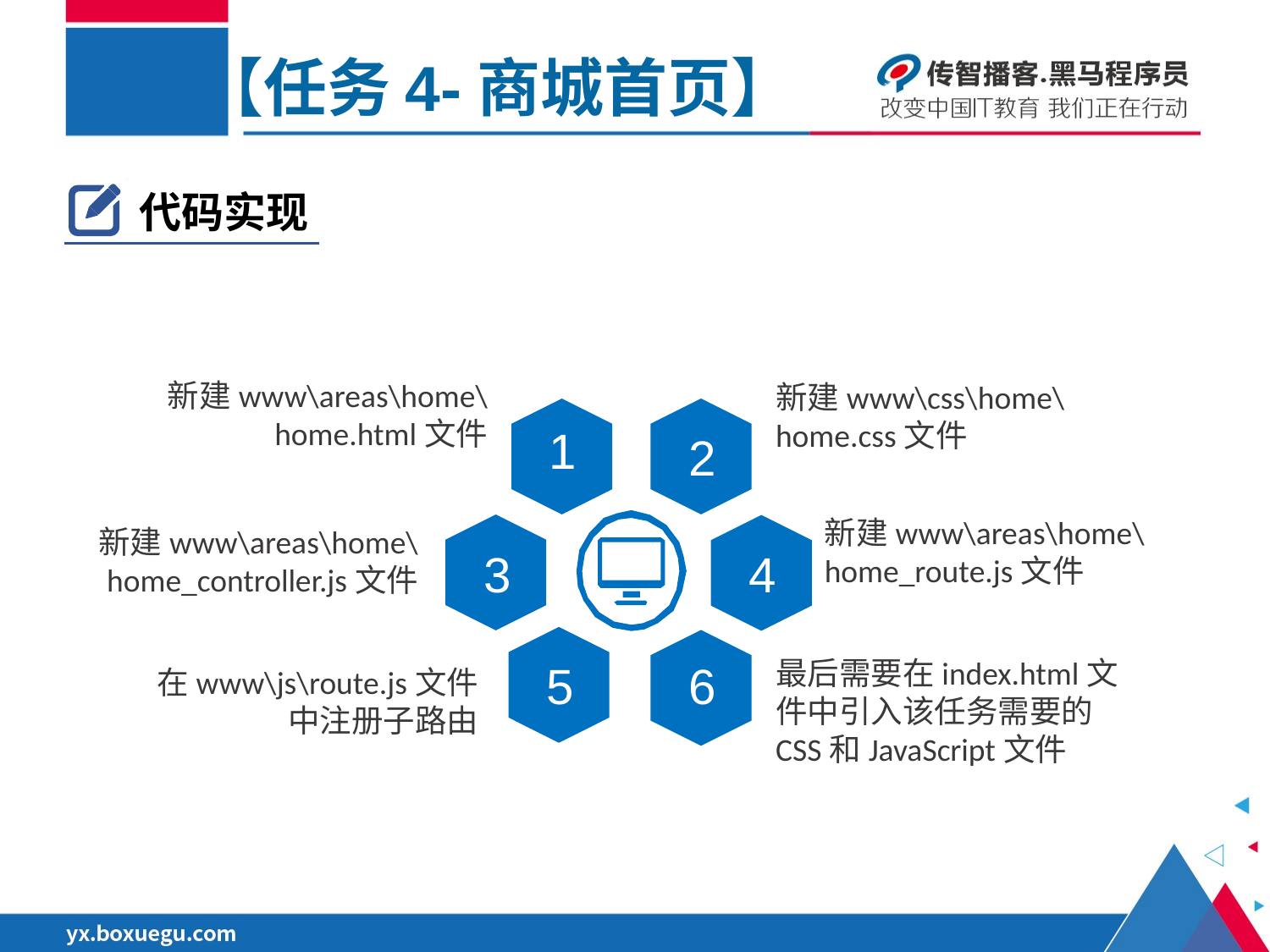

【任务4-商城首页】
代码实现

新建www\areas\home\home.html文件
新建www\css\home\home.css文件

1
2
新建www\areas\home\home_route.js文件

新建www\areas\home\home_controller.js文件

3
4

最后需要在index.html文件中引入该任务需要的CSS和JavaScript文件
5
6
在www\js\route.js文件中注册子路由